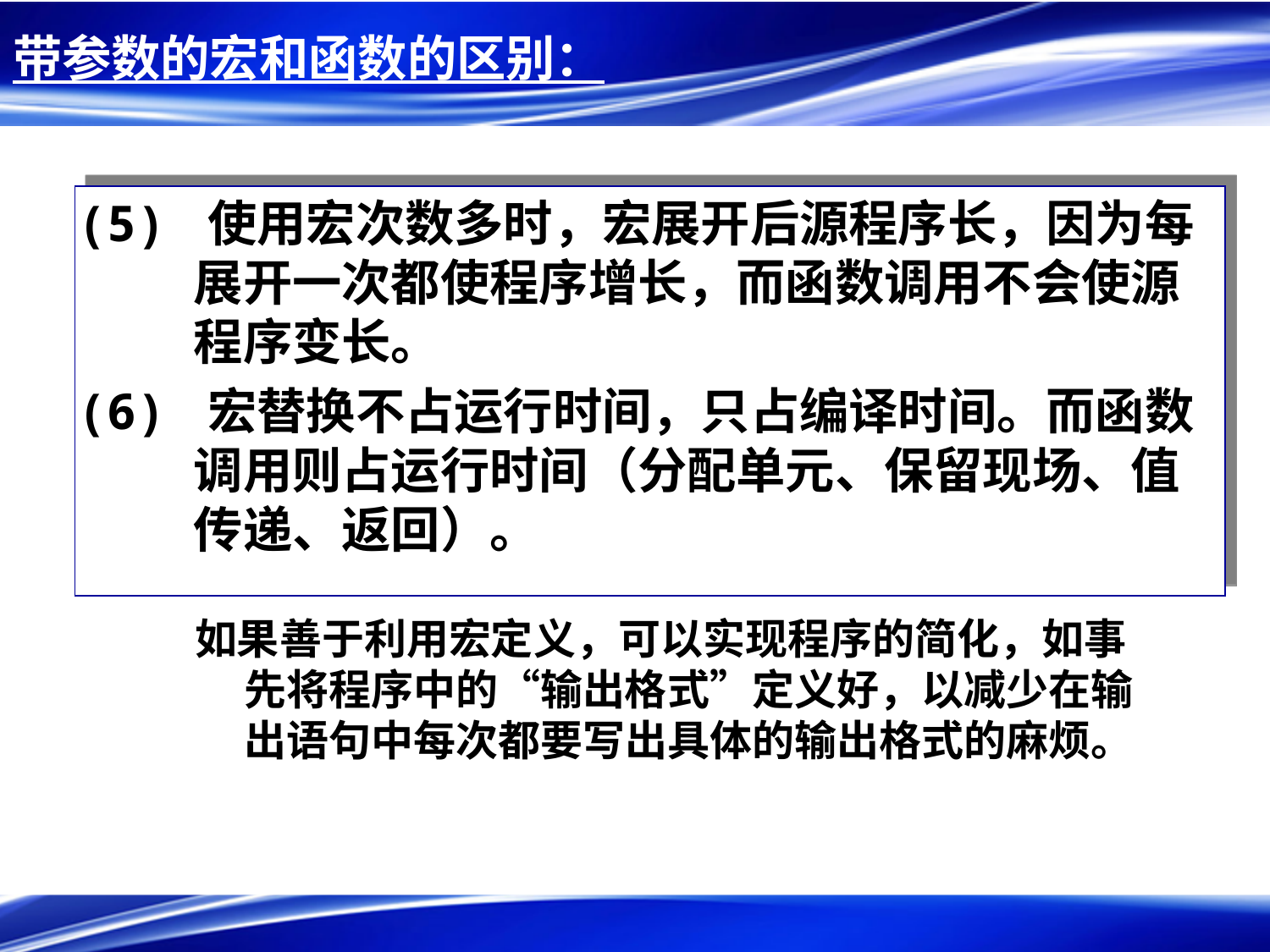

# 带参数的宏和函数的区别：
(5) 使用宏次数多时，宏展开后源程序长，因为每展开一次都使程序增长，而函数调用不会使源程序变长。
(6) 宏替换不占运行时间，只占编译时间。而函数调用则占运行时间（分配单元、保留现场、值传递、返回）。
      如果善于利用宏定义，可以实现程序的简化，如事先将程序中的“输出格式”定义好，以减少在输出语句中每次都要写出具体的输出格式的麻烦。